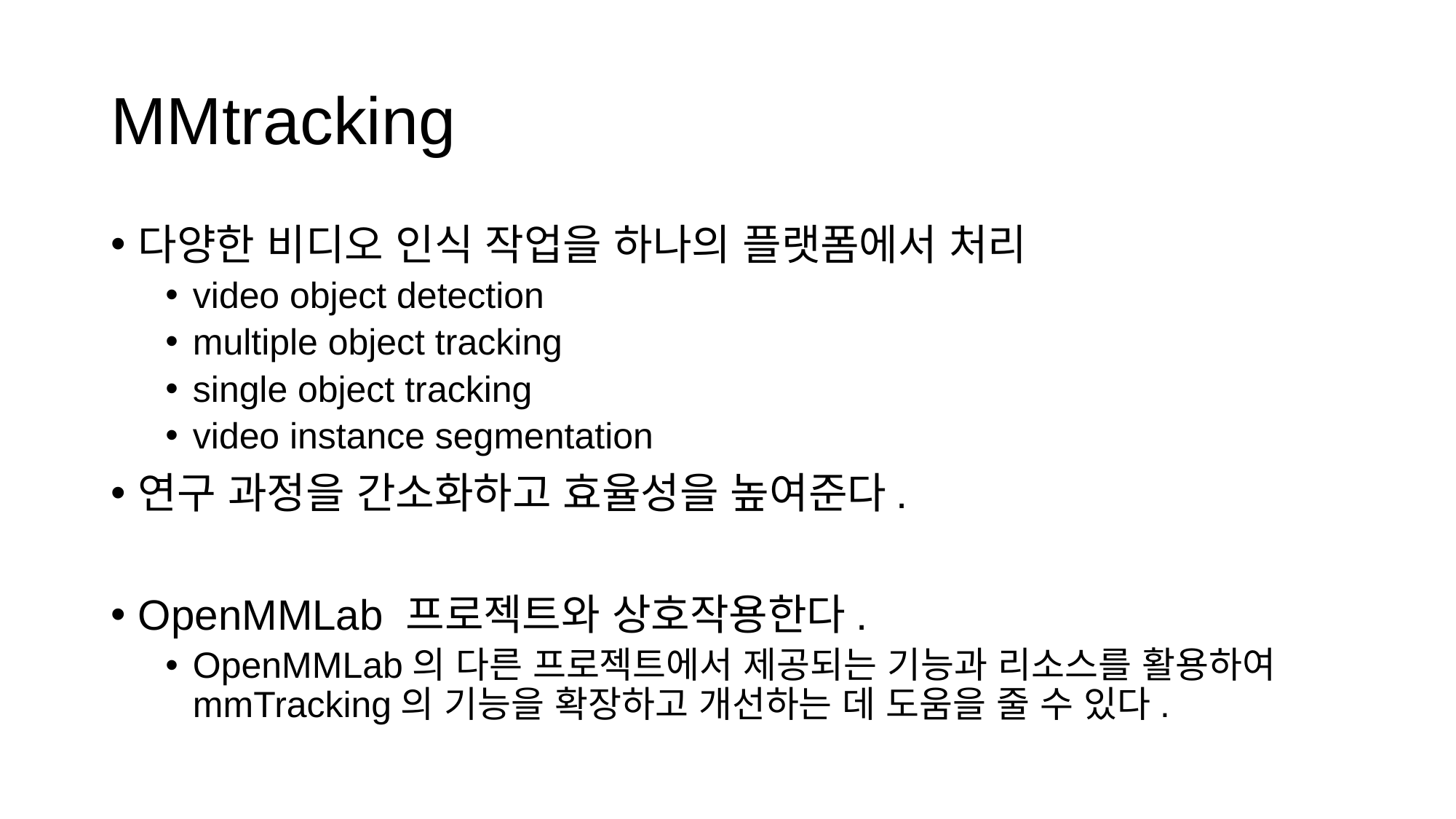

# MMtracking
다양한 비디오 인식 작업을 하나의 플랫폼에서 처리
video object detection
multiple object tracking
single object tracking
video instance segmentation
연구 과정을 간소화하고 효율성을 높여준다.

OpenMMLab 프로젝트와 상호작용한다.
OpenMMLab의 다른 프로젝트에서 제공되는 기능과 리소스를 활용하여 mmTracking의 기능을 확장하고 개선하는 데 도움을 줄 수 있다.